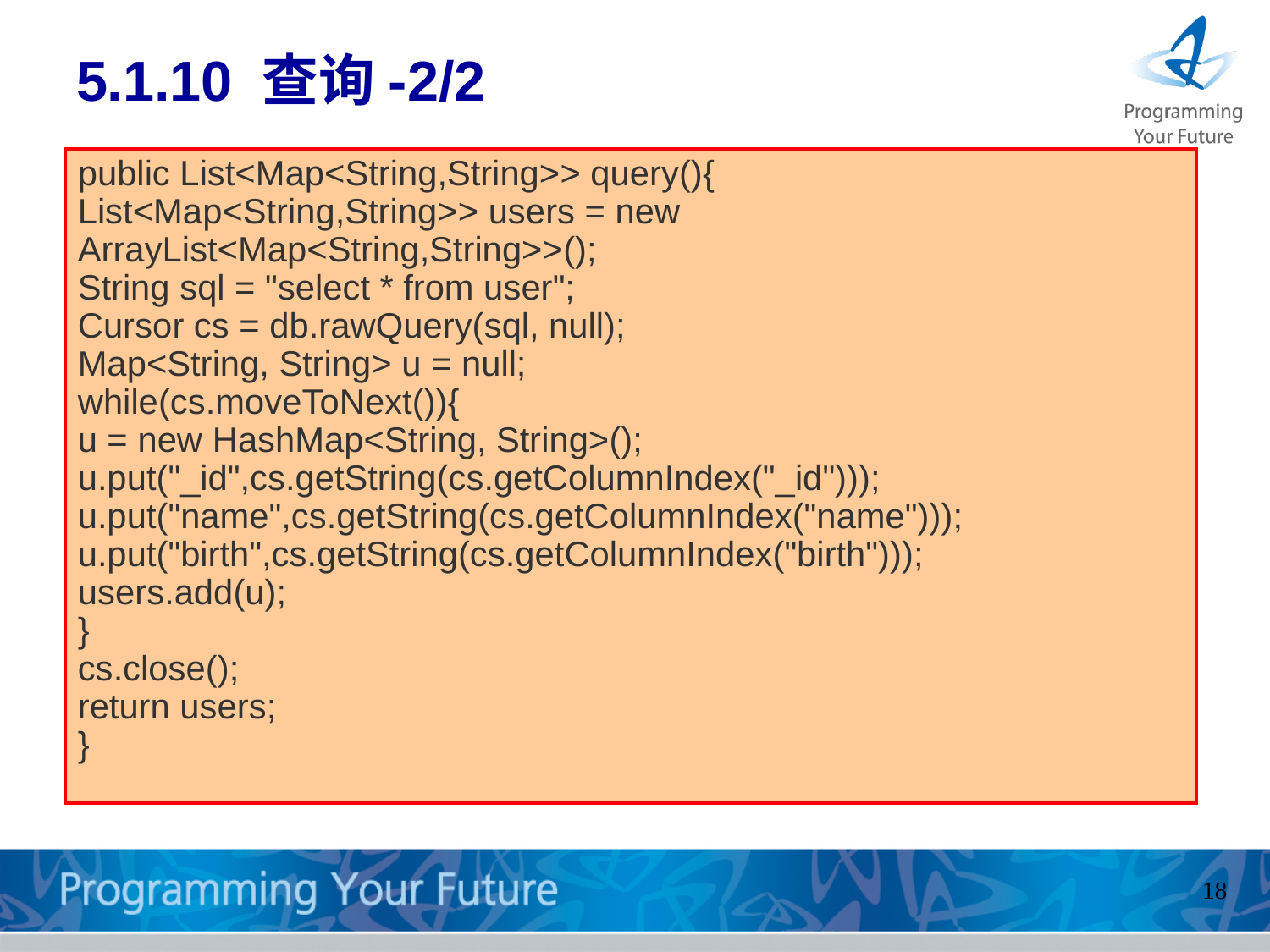

# 5.1.10 查询-2/2
public List<Map<String,String>> query(){
List<Map<String,String>> users = new ArrayList<Map<String,String>>();
String sql = "select * from user";
Cursor cs = db.rawQuery(sql, null);
Map<String, String> u = null;
while(cs.moveToNext()){
u = new HashMap<String, String>();
u.put("_id",cs.getString(cs.getColumnIndex("_id")));
u.put("name",cs.getString(cs.getColumnIndex("name")));
u.put("birth",cs.getString(cs.getColumnIndex("birth")));
users.add(u);
}
cs.close();
return users;
}